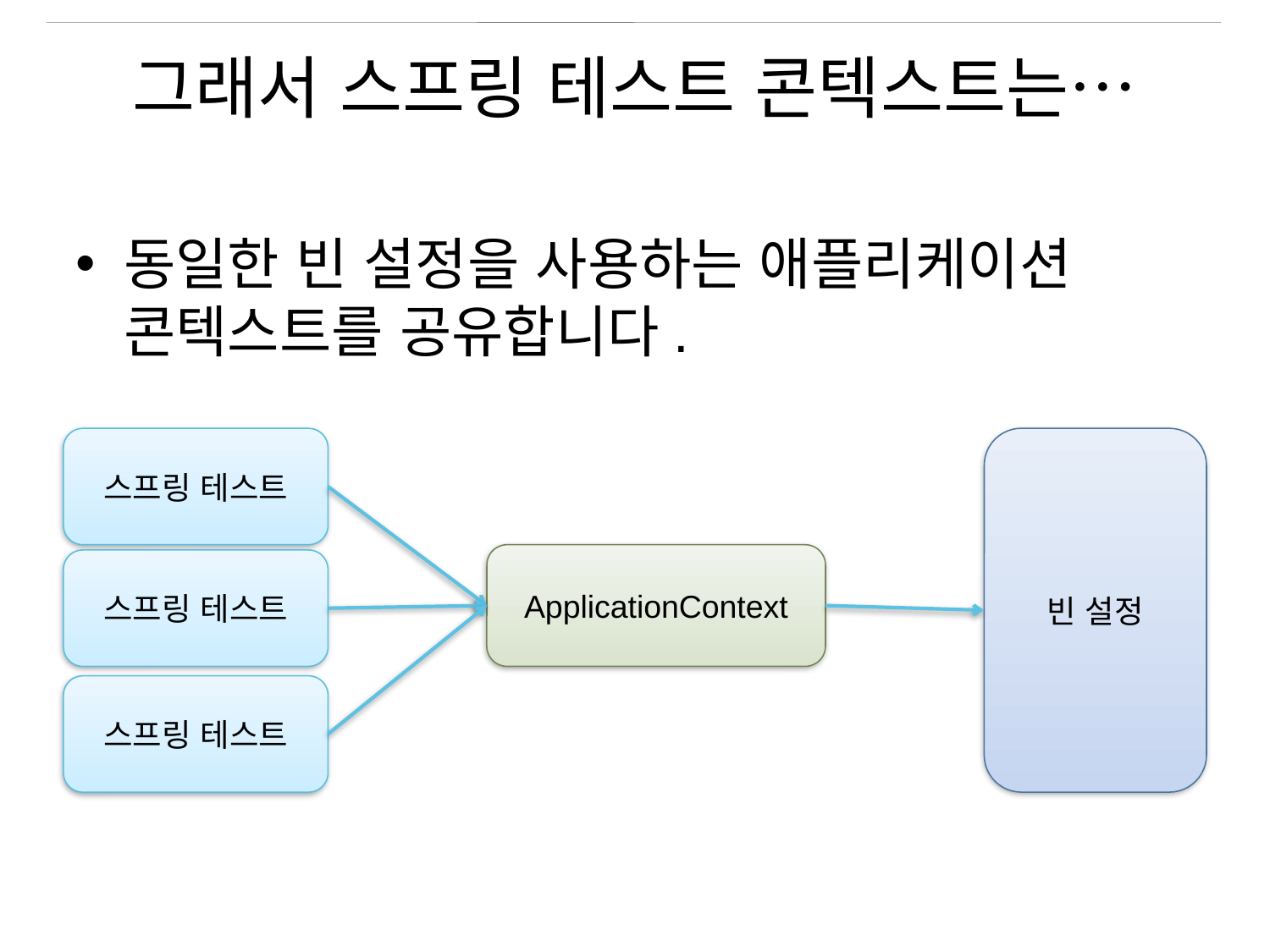

# 그래서 스프링 테스트 콘텍스트는…
동일한 빈 설정을 사용하는 애플리케이션 콘텍스트를 공유합니다.

빈 설정
스프링 테스트
ApplicationContext
스프링 테스트
스프링 테스트